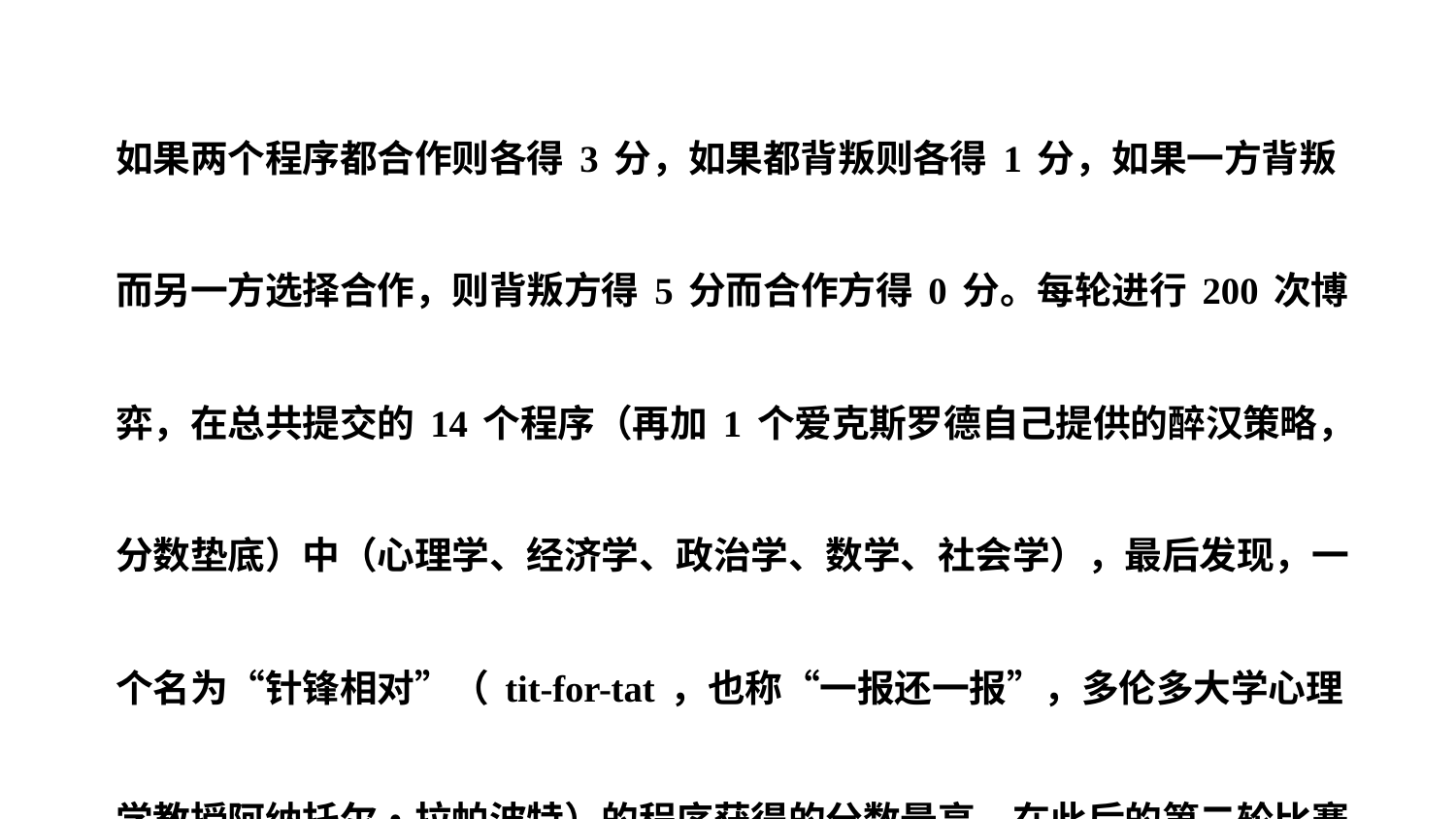

如果两个程序都合作则各得3分，如果都背叛则各得1分，如果一方背叛而另一方选择合作，则背叛方得5分而合作方得0分。每轮进行200次博弈，在总共提交的14个程序（再加1个爱克斯罗德自己提供的醉汉策略，分数垫底）中（心理学、经济学、政治学、数学、社会学），最后发现，一个名为“针锋相对”（tit-for-tat，也称“一报还一报”，多伦多大学心理学教授阿纳托尔•拉帕波特）的程序获得的分数最高。在此后的第二轮比赛中，62个来自不同6个国家的程序的角逐中，“针锋相对”依然稳获胜利）。